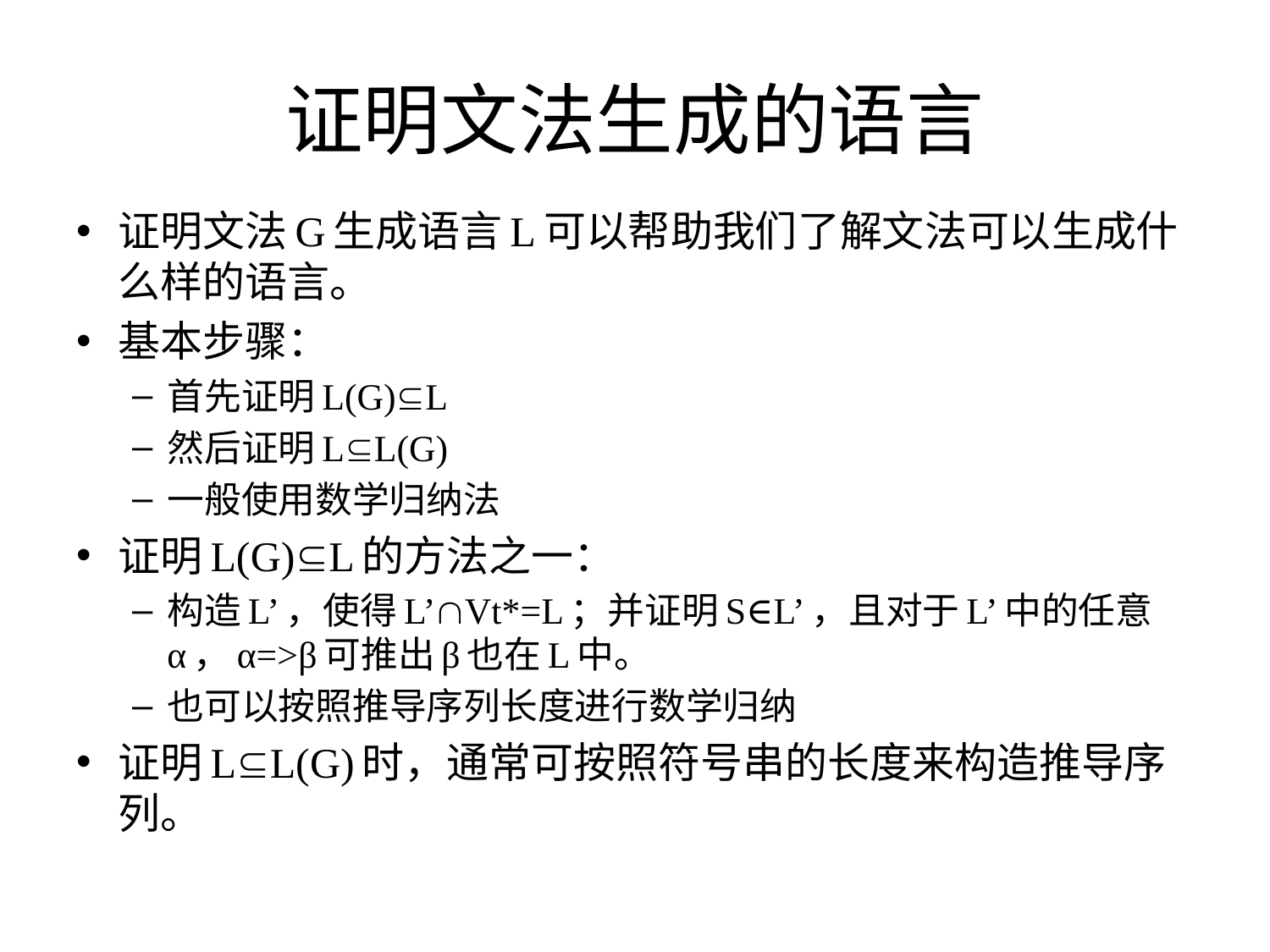

# 证明文法生成的语言
证明文法G生成语言L可以帮助我们了解文法可以生成什么样的语言。
基本步骤：
首先证明L(G)⊆L
然后证明L⊆L(G)
一般使用数学归纳法
证明L(G)⊆L的方法之一：
构造L’，使得L’∩Vt*=L；并证明S∈L’，且对于L’中的任意α，α=>β可推出β也在L中。
也可以按照推导序列长度进行数学归纳
证明L⊆L(G)时，通常可按照符号串的长度来构造推导序列。